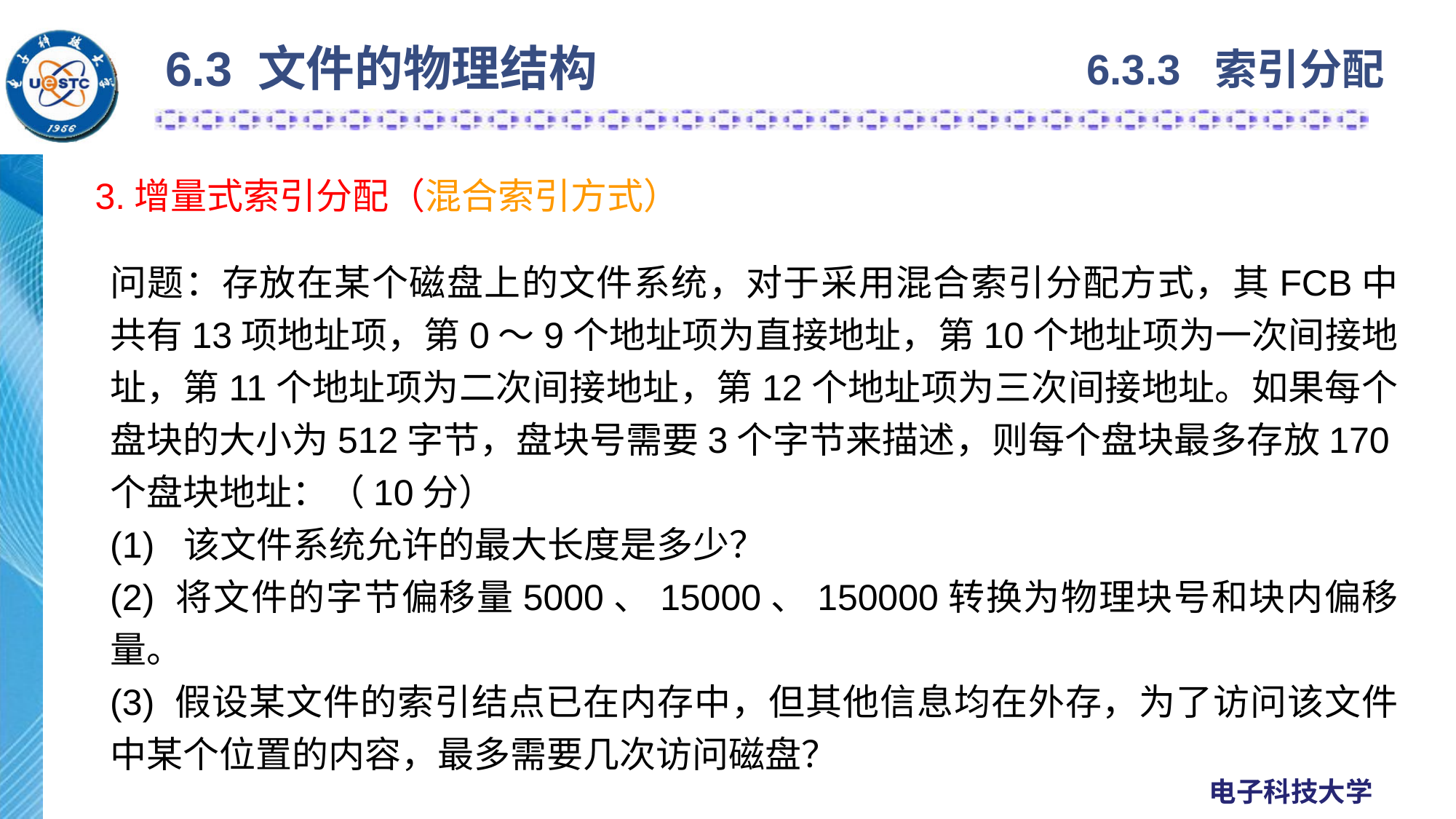

6.3 文件的物理结构
6.3.3  索引分配
3.增量式索引分配（混合索引方式）
问题：存放在某个磁盘上的文件系统，对于采用混合索引分配方式，其FCB中共有13项地址项，第0～9个地址项为直接地址，第10个地址项为一次间接地址，第11个地址项为二次间接地址，第12个地址项为三次间接地址。如果每个盘块的大小为512字节，盘块号需要3个字节来描述，则每个盘块最多存放170个盘块地址：（10分）
(1)  该文件系统允许的最大长度是多少？
(2) 将文件的字节偏移量5000、15000、150000转换为物理块号和块内偏移量。
(3) 假设某文件的索引结点已在内存中，但其他信息均在外存，为了访问该文件中某个位置的内容，最多需要几次访问磁盘？